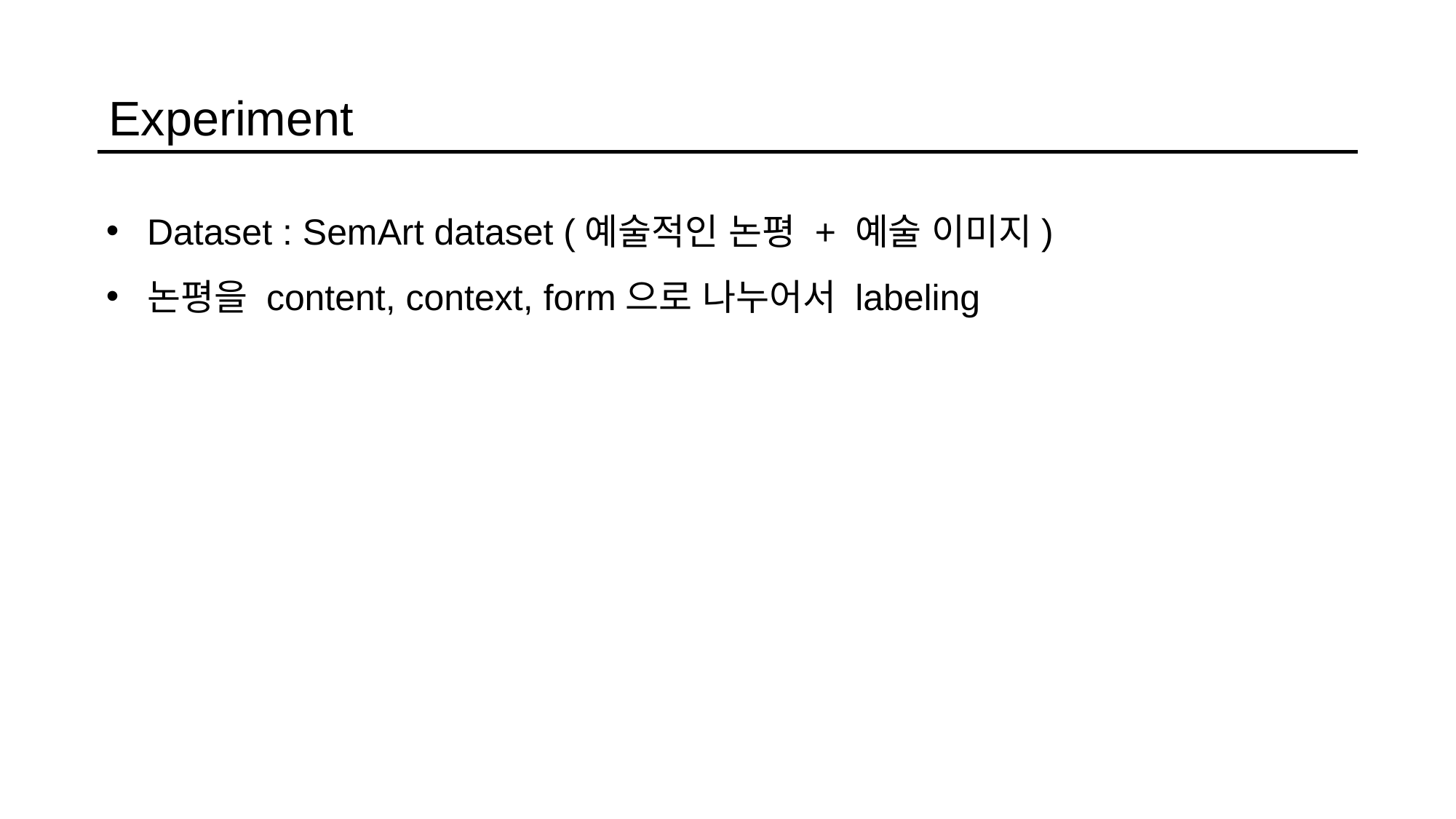

Experiment
Dataset : SemArt dataset (예술적인 논평 + 예술 이미지)
논평을 content, context, form으로 나누어서 labeling